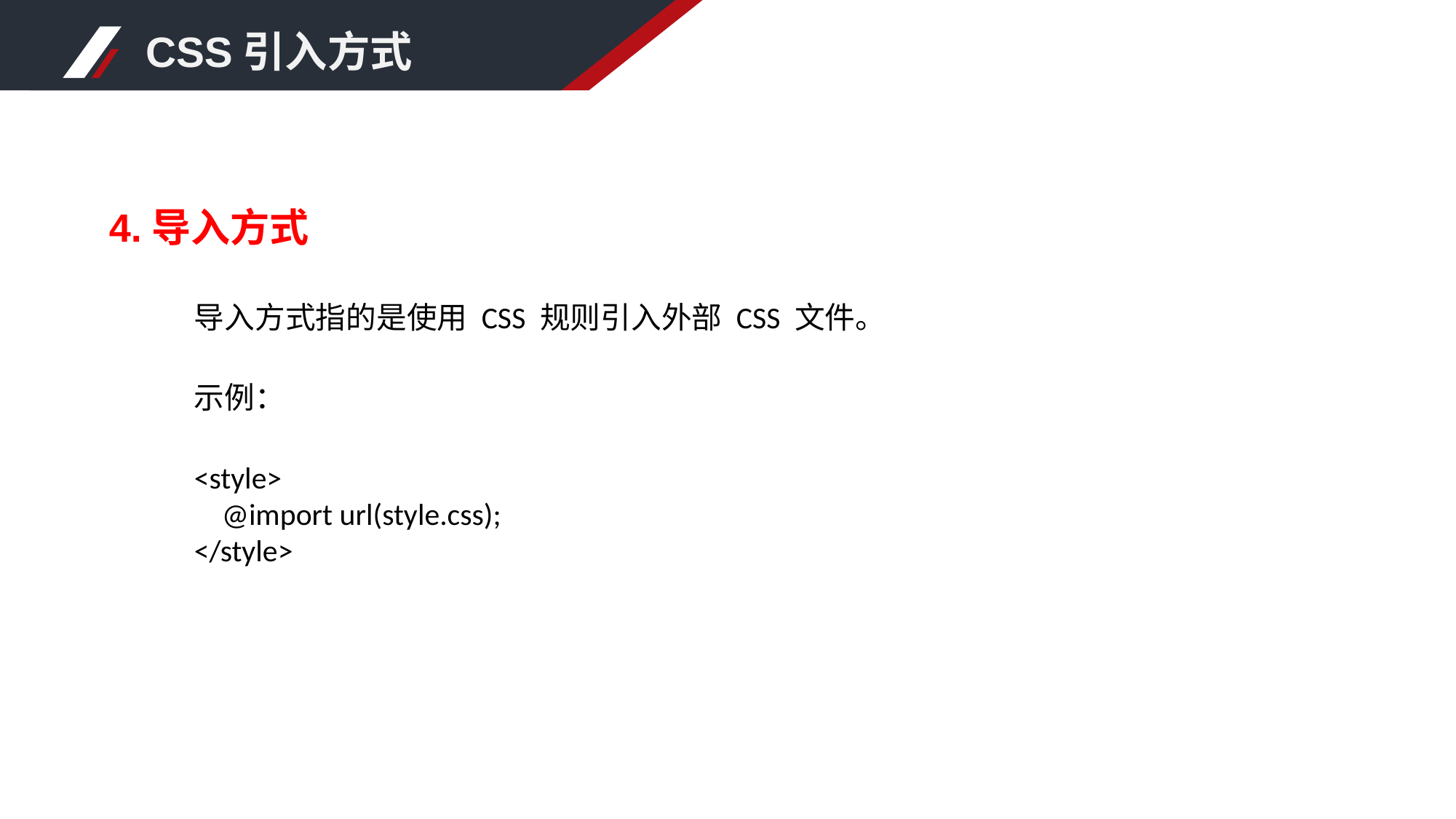

CSS引入方式
4.导入方式
导入方式指的是使用 CSS 规则引入外部 CSS 文件。

示例：

<style>
    @import url(style.css);
</style>